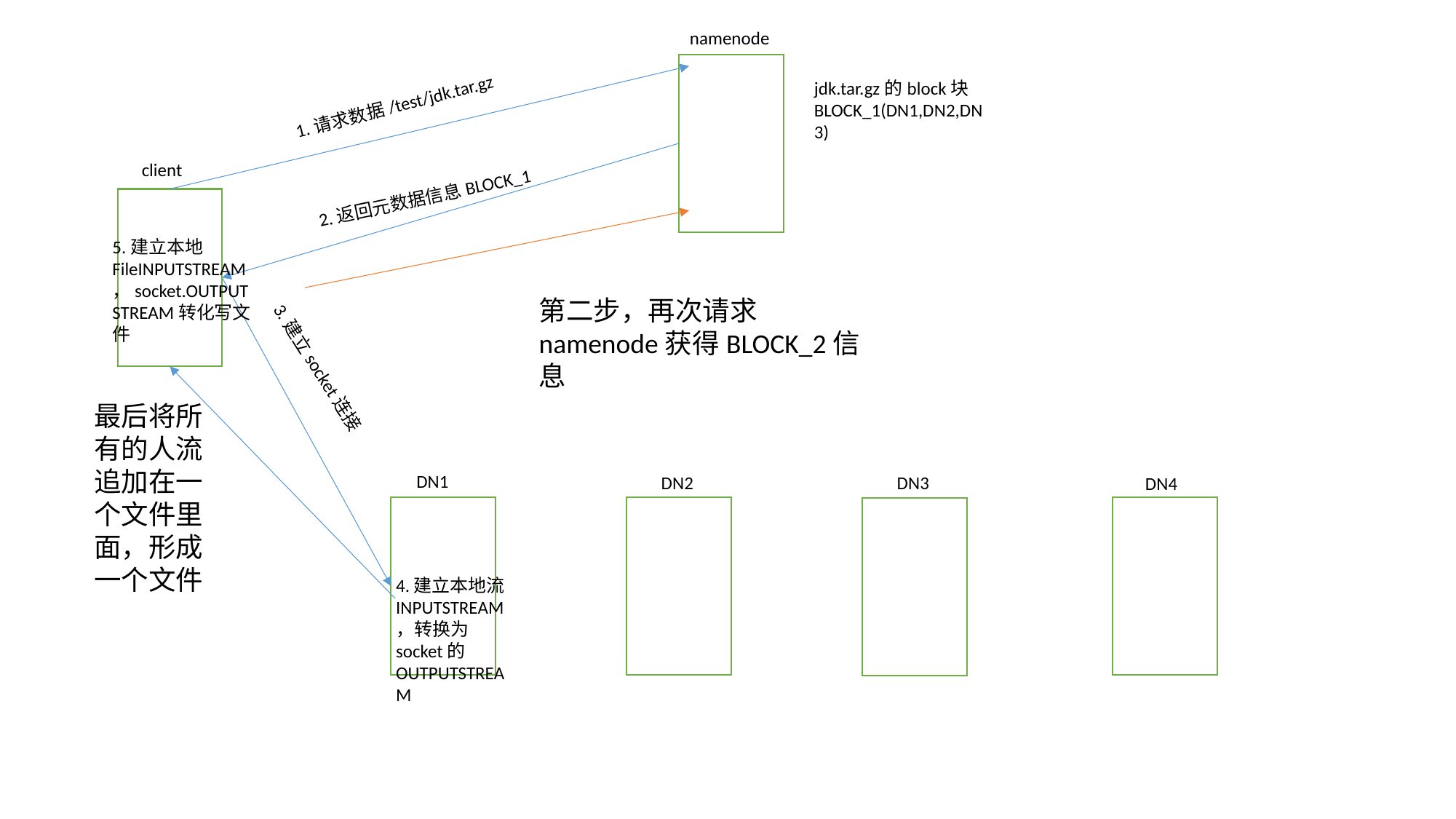

namenode

jdk.tar.gz的block块
BLOCK_1(DN1,DN2,DN3)
1.请求数据/test/jdk.tar.gz
client
2.返回元数据信息BLOCK_1

5.建立本地FileINPUTSTREAM，socket.OUTPUTSTREAM转化写文件
第二步，再次请求namenode获得BLOCK_2信息
3.建立socket连接
最后将所有的人流追加在一个文件里面，形成一个文件
DN1
DN2
DN3
DN4

4.建立本地流INPUTSTREAM，转换为socket的OUTPUTSTREAM